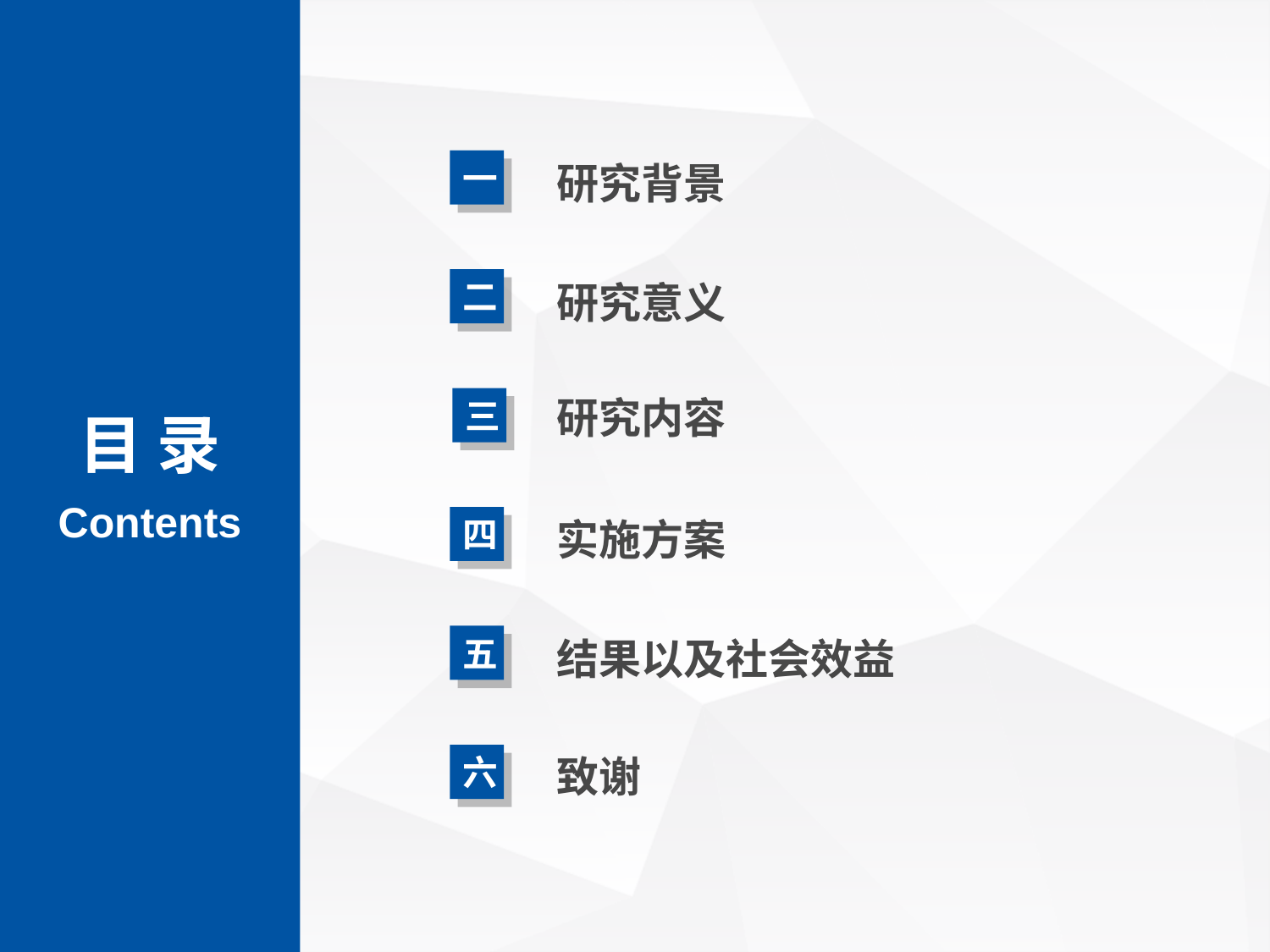

一

研究背景
二

研究意义
研究内容
三

目 录
Contents
四

实施方案
五

结果以及社会效益
致谢
六